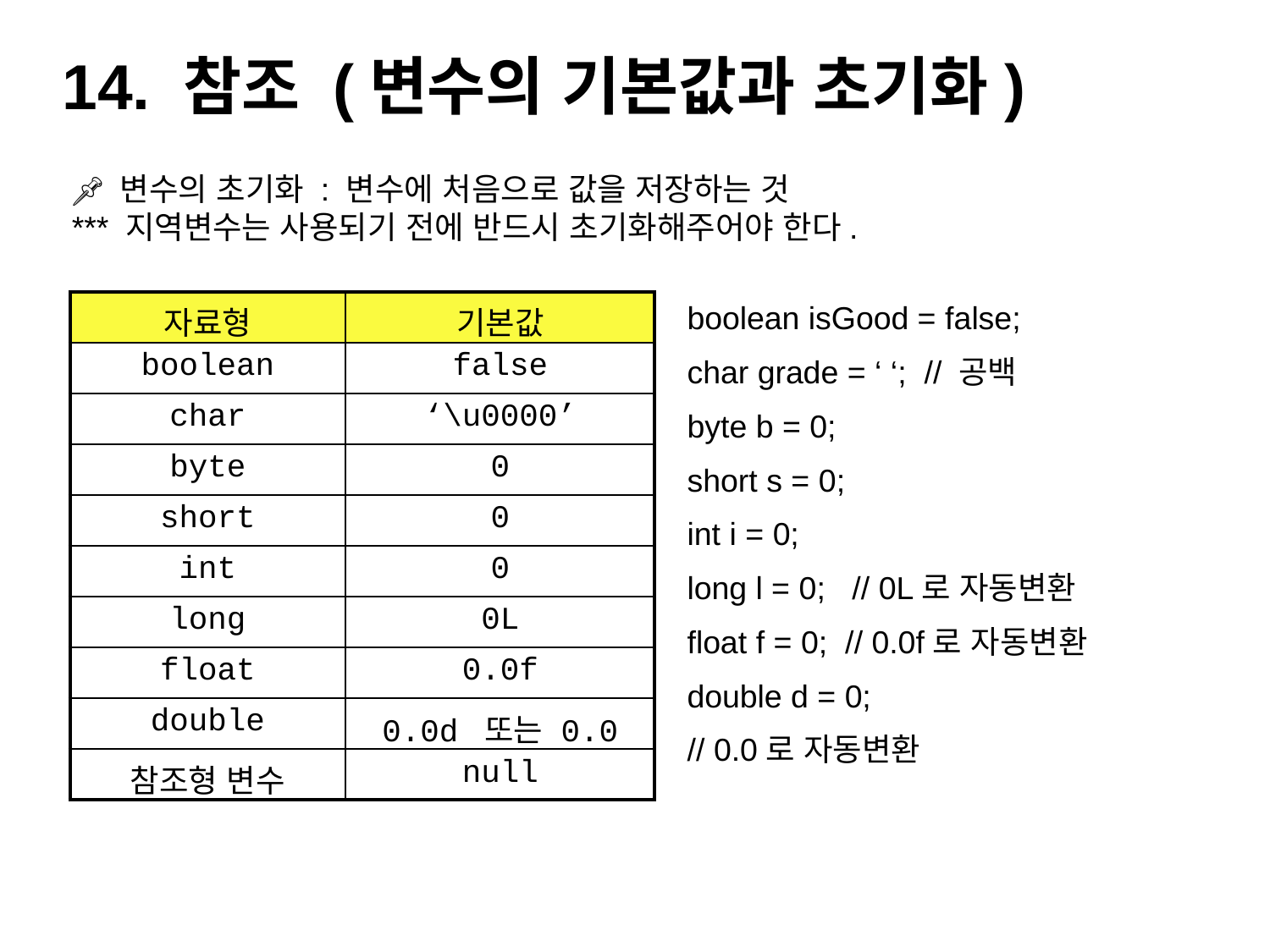

14. 참조 (변수의 기본값과 초기화)
📌 변수의 초기화 : 변수에 처음으로 값을 저장하는 것
*** 지역변수는 사용되기 전에 반드시 초기화해주어야 한다.

| 자료형 | 기본값 |
| --- | --- |
| boolean | false |
| char | ‘\u0000’ |
| byte | 0 |
| short | 0 |
| int | 0 |
| long | 0L |
| float | 0.0f |
| double | 0.0d 또는 0.0 |
| 참조형 변수 | null |
boolean isGood = false;
char grade = ‘ ‘;  // 공백
byte b = 0;
short s = 0;
int i = 0;
long l = 0;   // 0L로 자동변환
float f = 0;  // 0.0f로 자동변환
double d = 0;
// 0.0로 자동변환